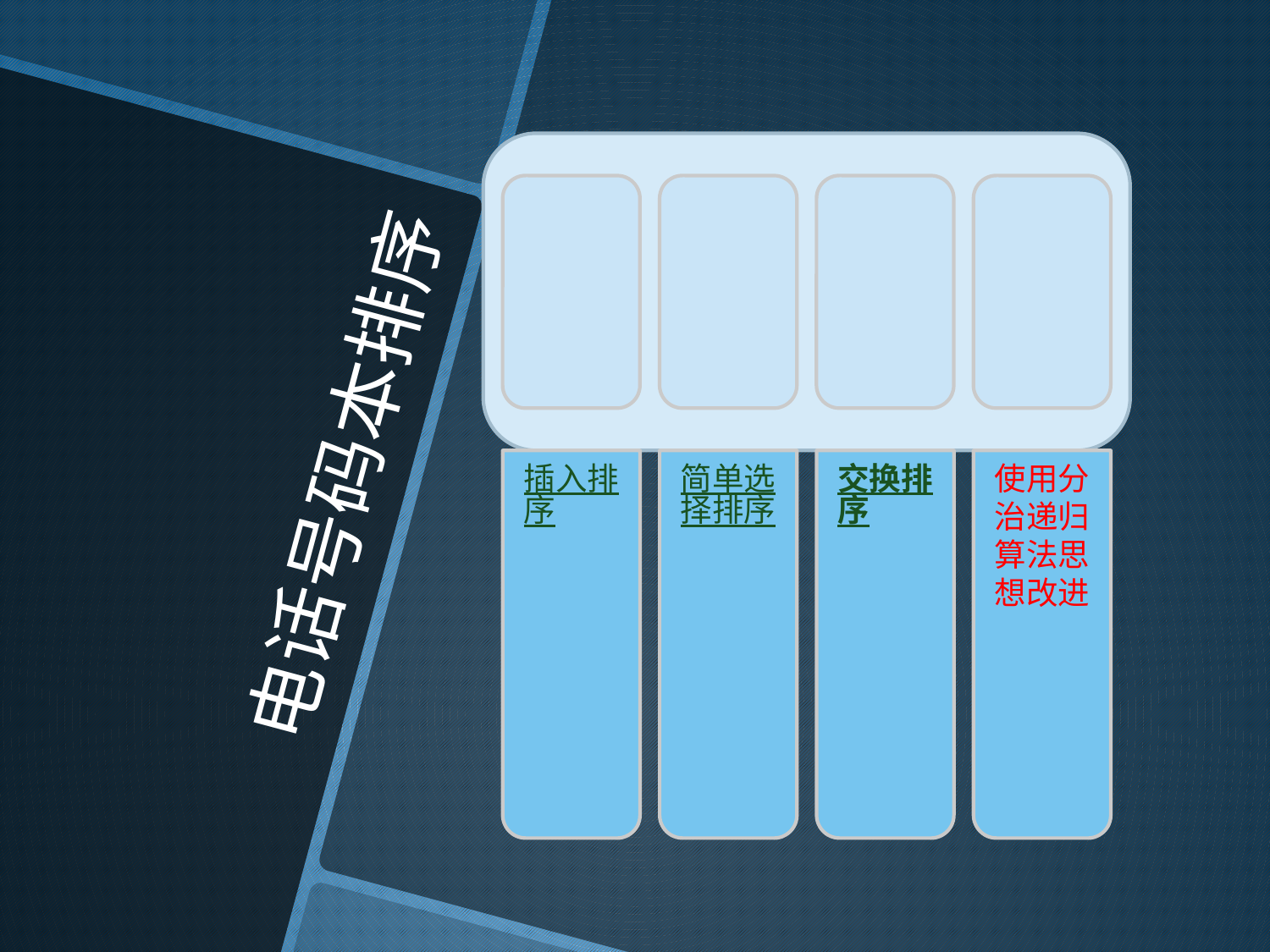

插入排序
简单选择排序
交换排序
使用分治递归算法思想改进
# 电话号码本排序